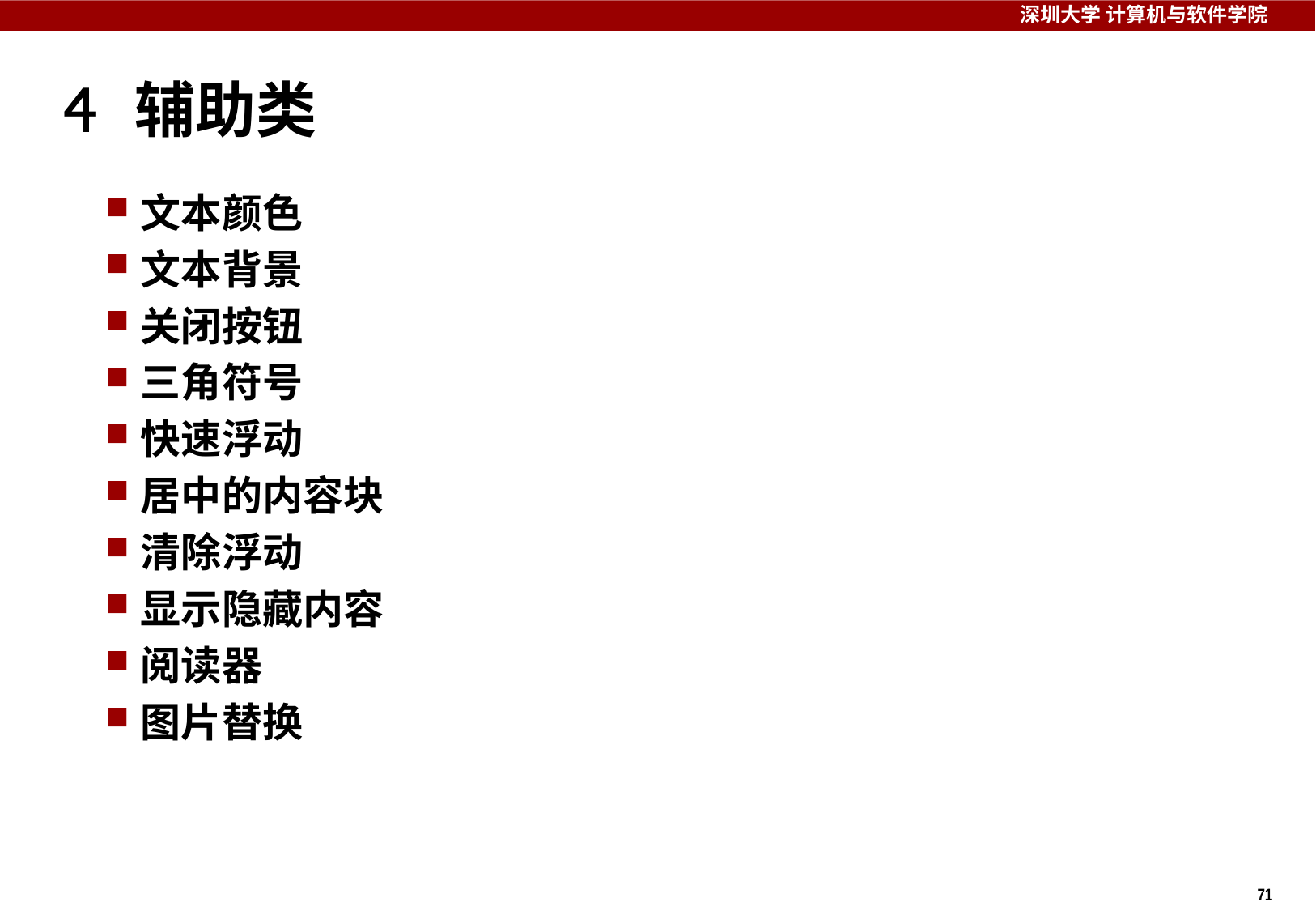

# 4 辅助类
文本颜色
文本背景
关闭按钮
三角符号
快速浮动
居中的内容块
清除浮动
显示隐藏内容
阅读器
图片替换